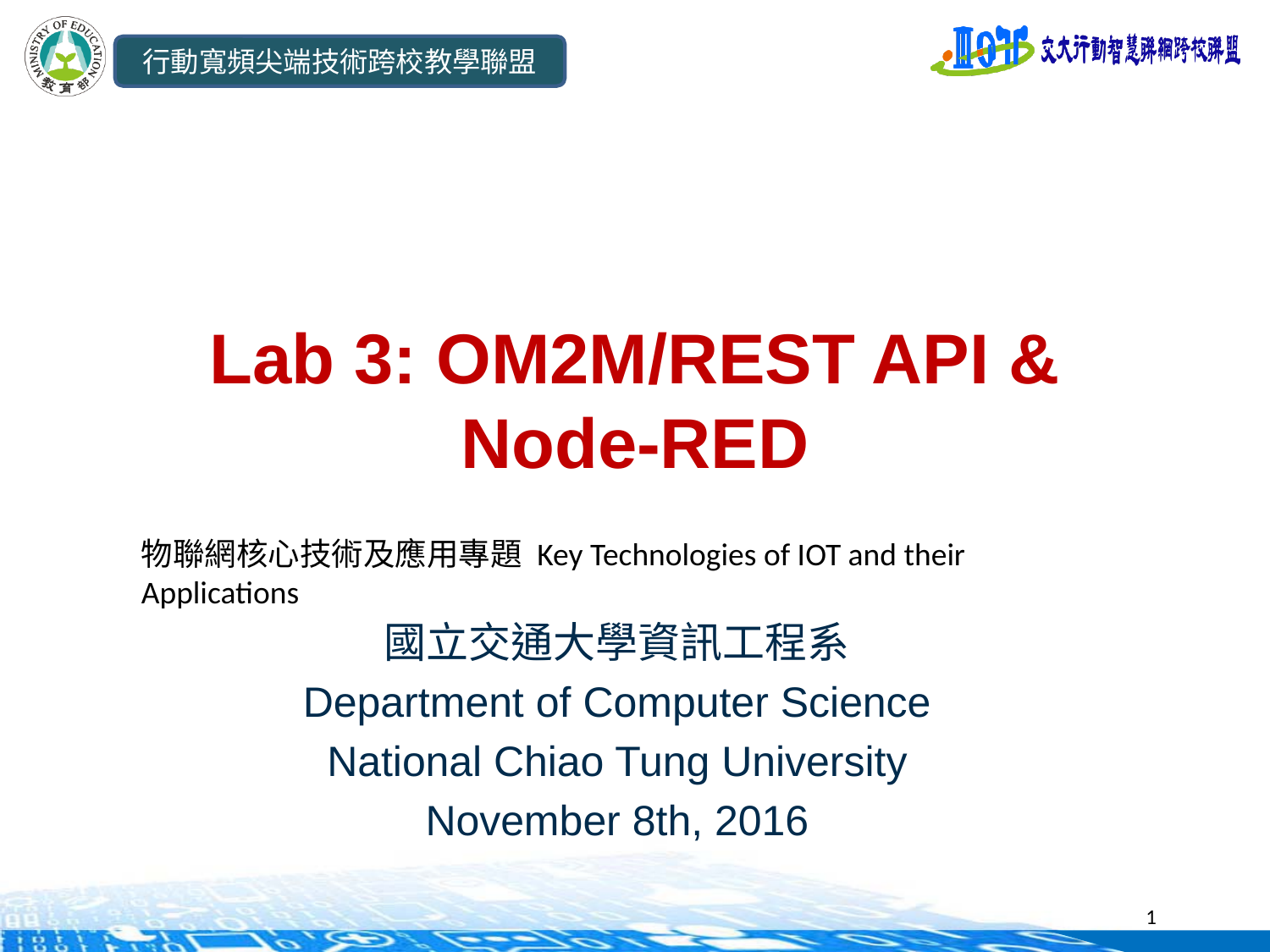

行動寬頻尖端技術跨校教學聯盟
# Lab 3: OM2M/REST API & Node-RED
物聯網核心技術及應用專題 Key Technologies of IOT and their Applications
國立交通大學資訊工程系
Department of Computer Science
National Chiao Tung University
November 8th, 2016

1